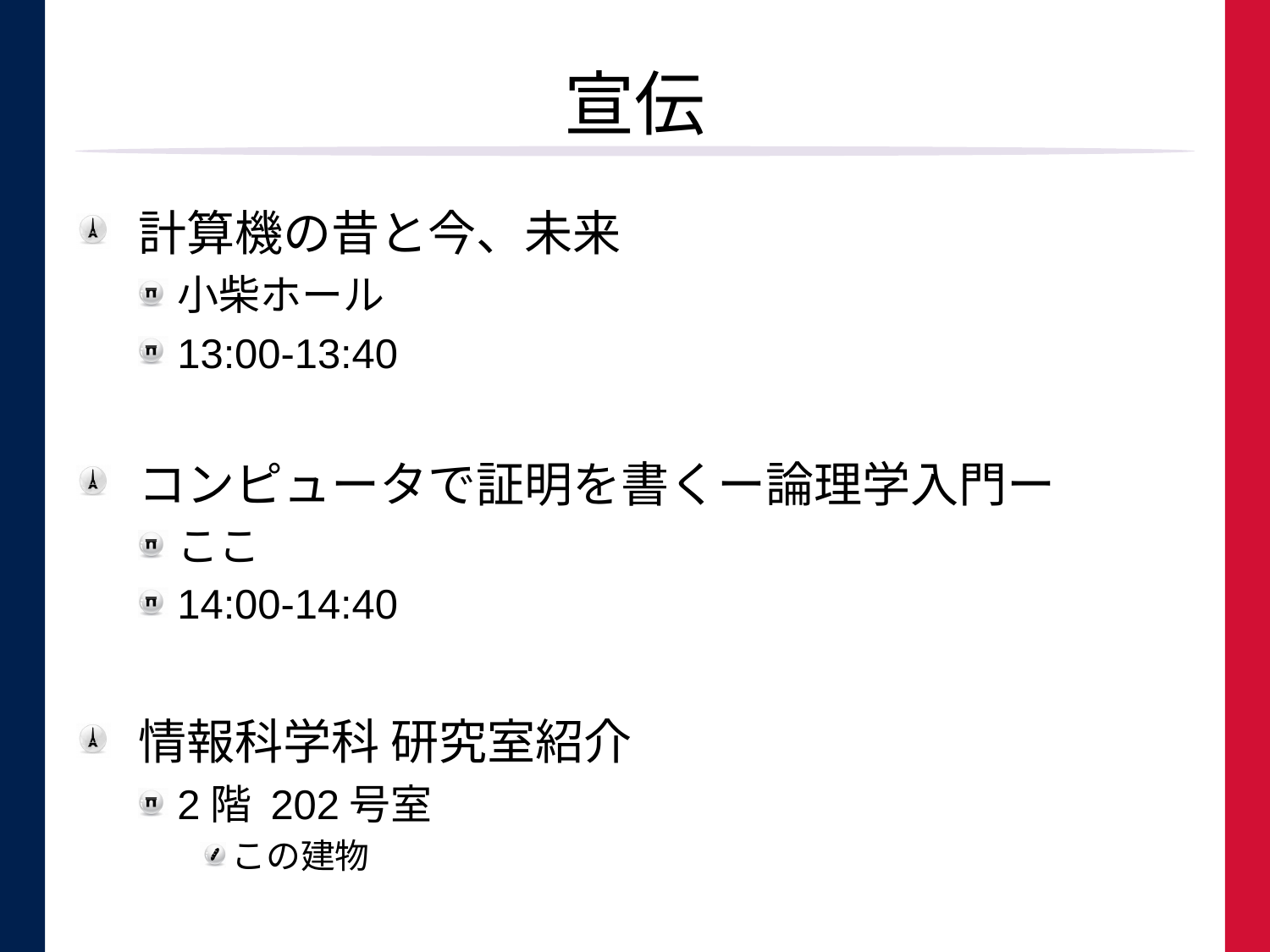

# 宣伝
計算機の昔と今、未来
小柴ホール
13:00-13:40

コンピュータで証明を書くー論理学入門ー
ここ
14:00-14:40

情報科学科 研究室紹介
2階 202号室
この建物